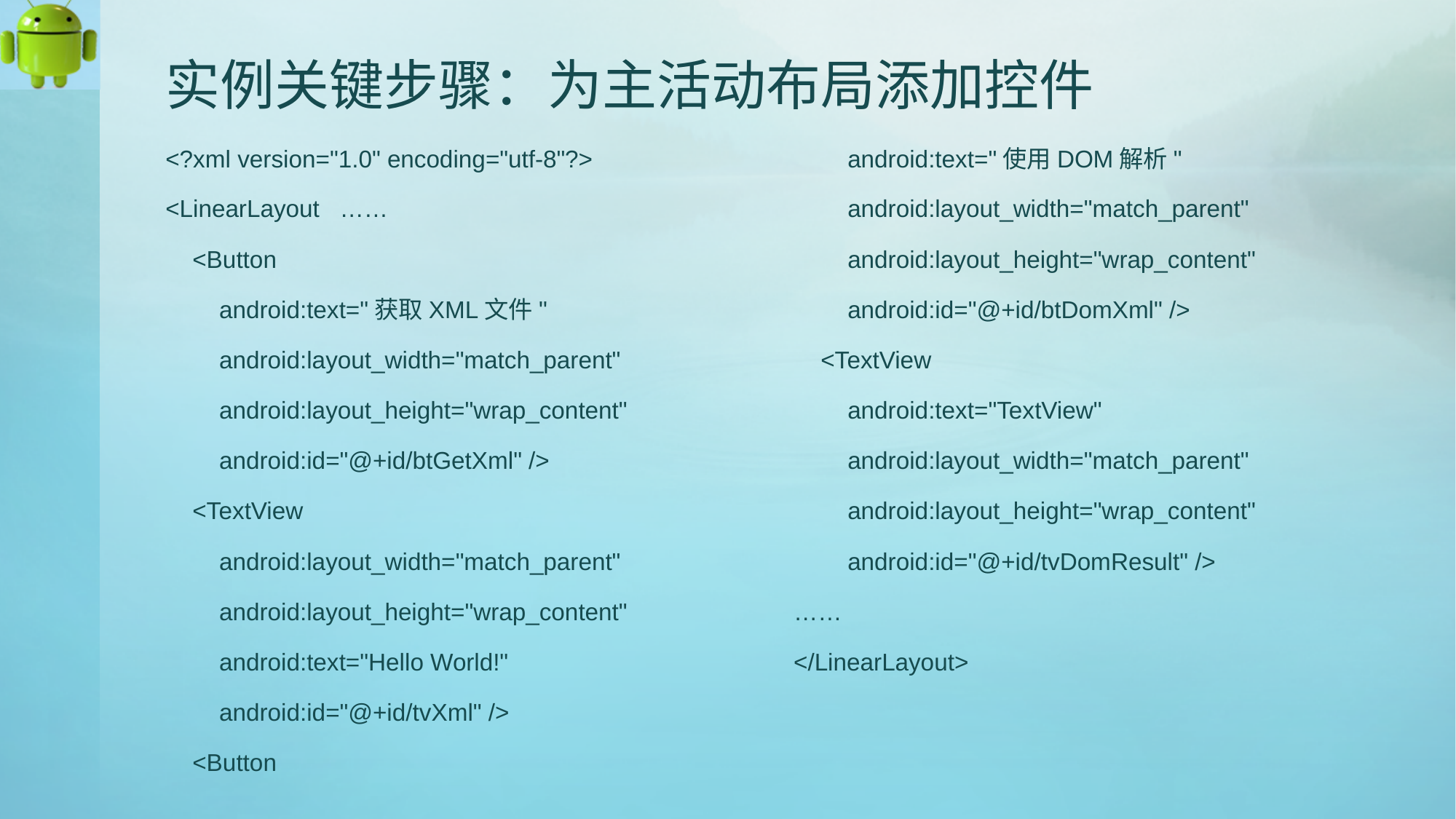

# 实例关键步骤：为主活动布局添加控件
<?xml version="1.0" encoding="utf-8"?>
<LinearLayout   ……
    <Button
        android:text="获取XML文件"
        android:layout_width="match_parent"
        android:layout_height="wrap_content"
        android:id="@+id/btGetXml" />
    <TextView
        android:layout_width="match_parent"
        android:layout_height="wrap_content"
        android:text="Hello World!"
        android:id="@+id/tvXml" />
    <Button
        android:text="使用DOM解析"
        android:layout_width="match_parent"
        android:layout_height="wrap_content"
        android:id="@+id/btDomXml" />
    <TextView
        android:text="TextView"
        android:layout_width="match_parent"
        android:layout_height="wrap_content"
        android:id="@+id/tvDomResult" />
……
</LinearLayout>